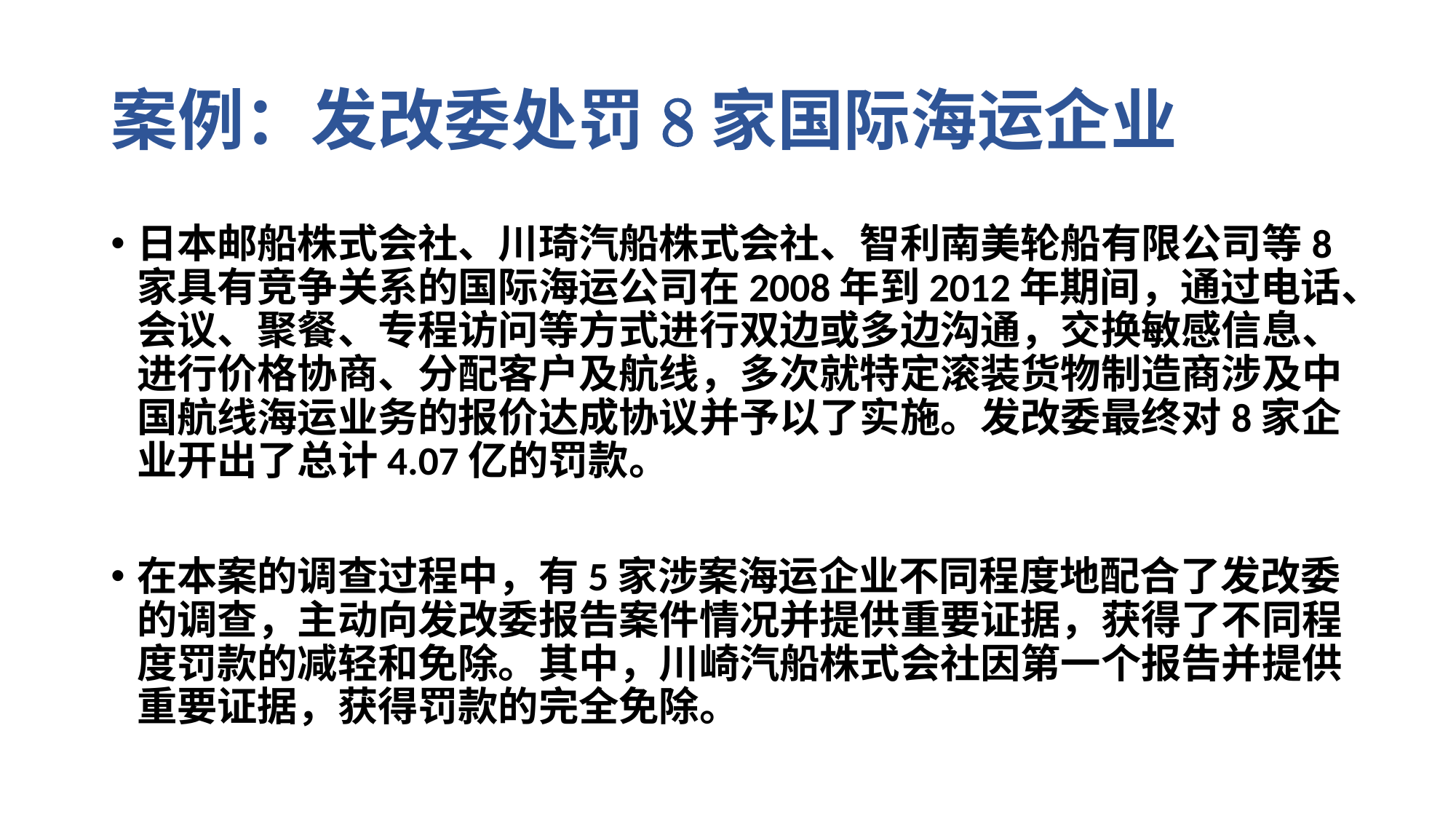

# 案例：发改委处罚8家国际海运企业
日本邮船株式会社、川琦汽船株式会社、智利南美轮船有限公司等8家具有竞争关系的国际海运公司在2008年到2012年期间，通过电话、会议、聚餐、专程访问等方式进行双边或多边沟通，交换敏感信息、进行价格协商、分配客户及航线，多次就特定滚装货物制造商涉及中国航线海运业务的报价达成协议并予以了实施。发改委最终对8家企业开出了总计4.07亿的罚款。

在本案的调查过程中，有5家涉案海运企业不同程度地配合了发改委的调查，主动向发改委报告案件情况并提供重要证据，获得了不同程度罚款的减轻和免除。其中，川崎汽船株式会社因第一个报告并提供重要证据，获得罚款的完全免除。